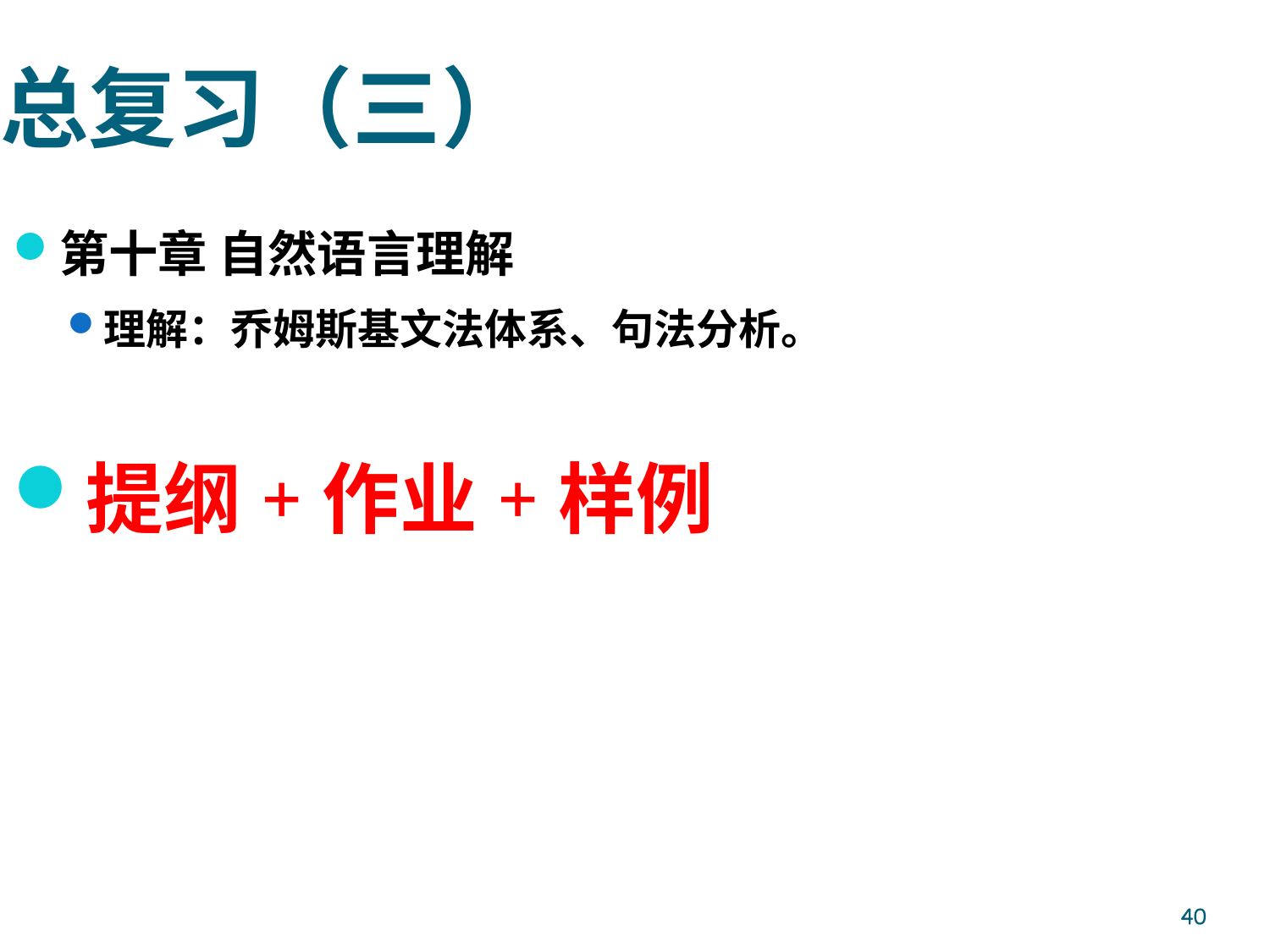

# 总复习（三）
第十章 自然语言理解
理解：乔姆斯基文法体系、句法分析。

提纲+作业+样例
40